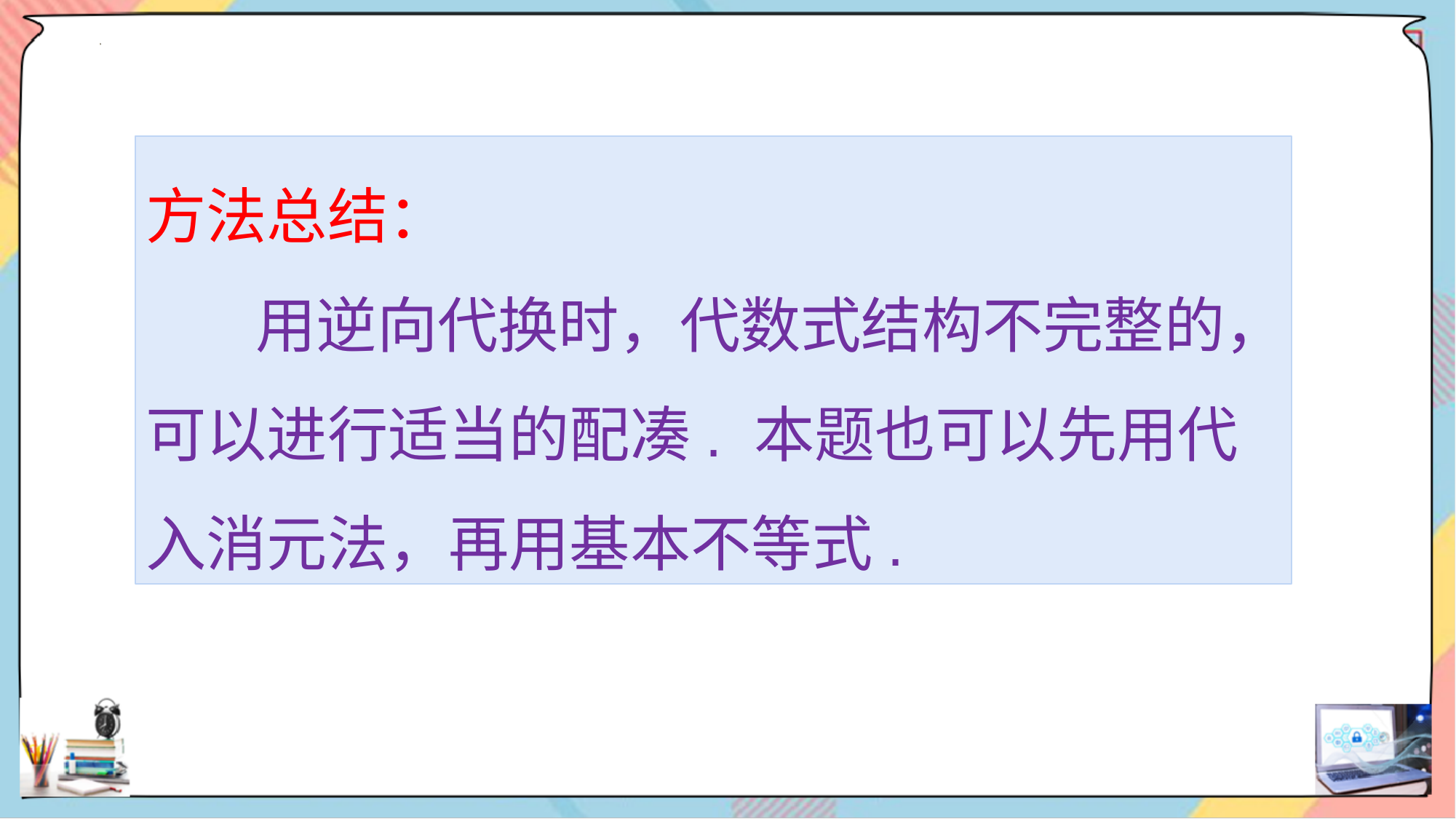

方法总结：
       用逆向代换时，代数式结构不完整的，可以进行适当的配凑. 本题也可以先用代入消元法，再用基本不等式.